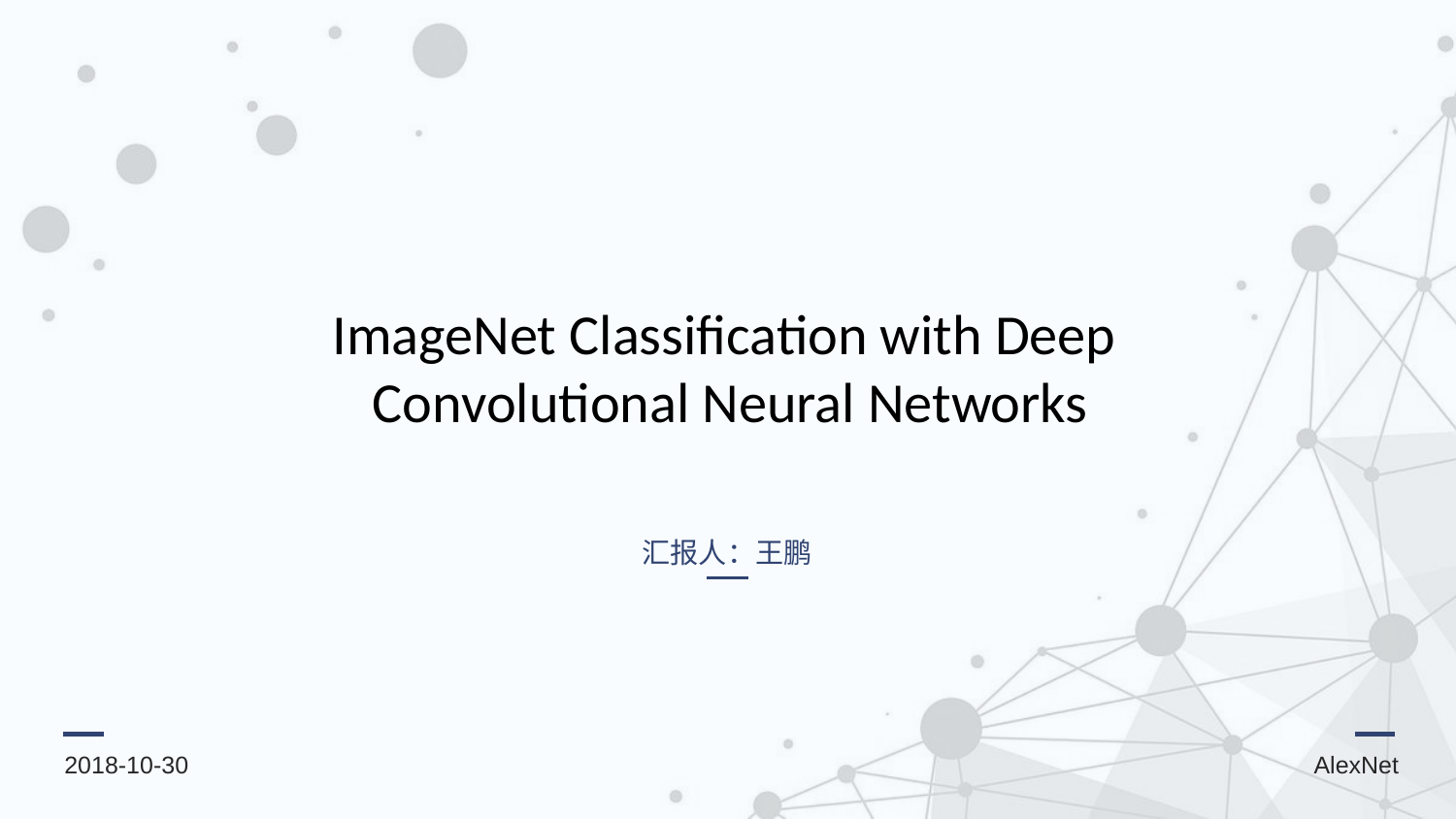

ImageNet Classification with Deep
Convolutional Neural Networks
汇报人：王鹏
2018-10-30
AlexNet